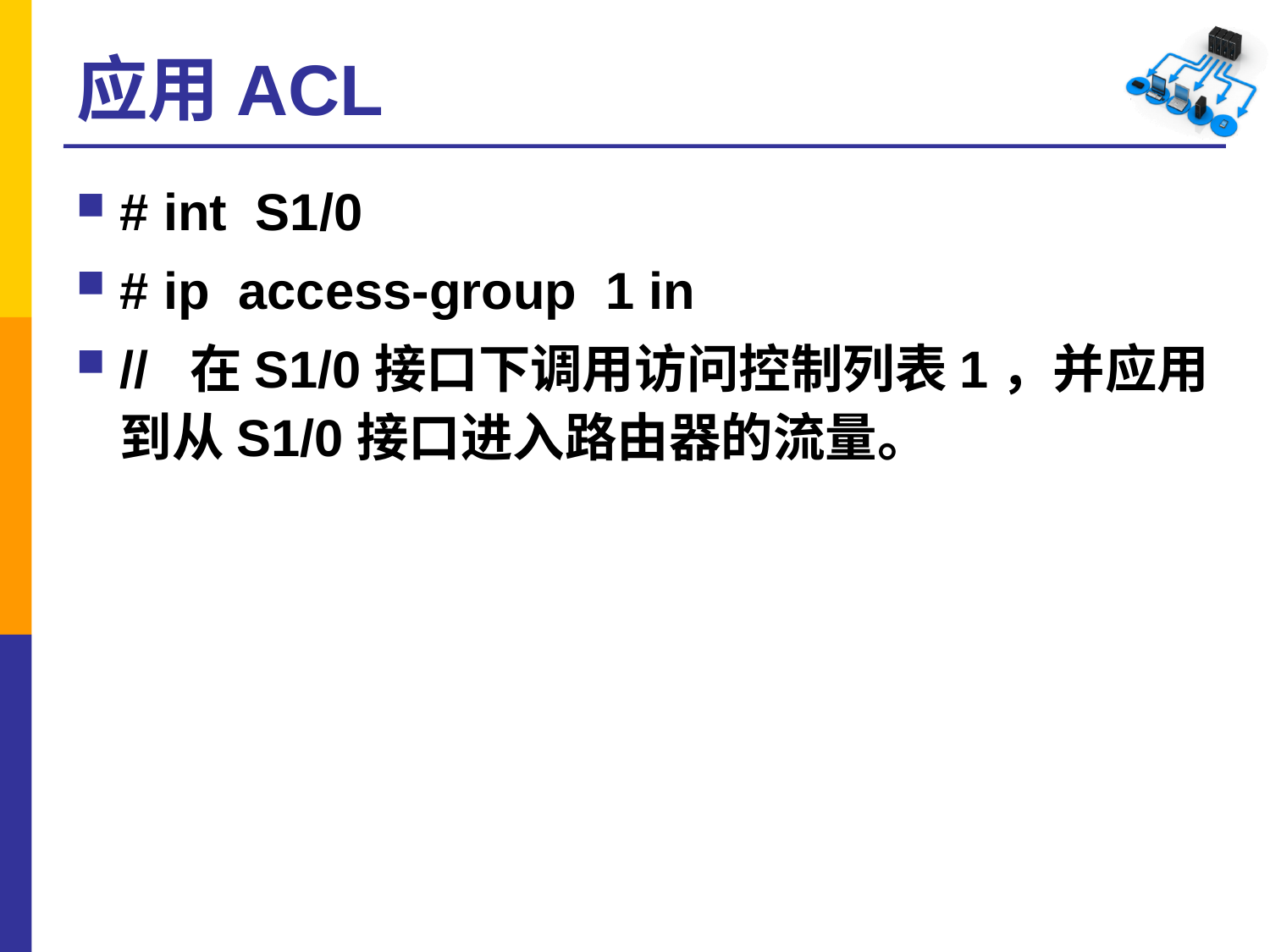

# 应用ACL
# int  S1/0
# ip  access-group  1 in
//  在S1/0接口下调用访问控制列表1，并应用到从S1/0接口进入路由器的流量。